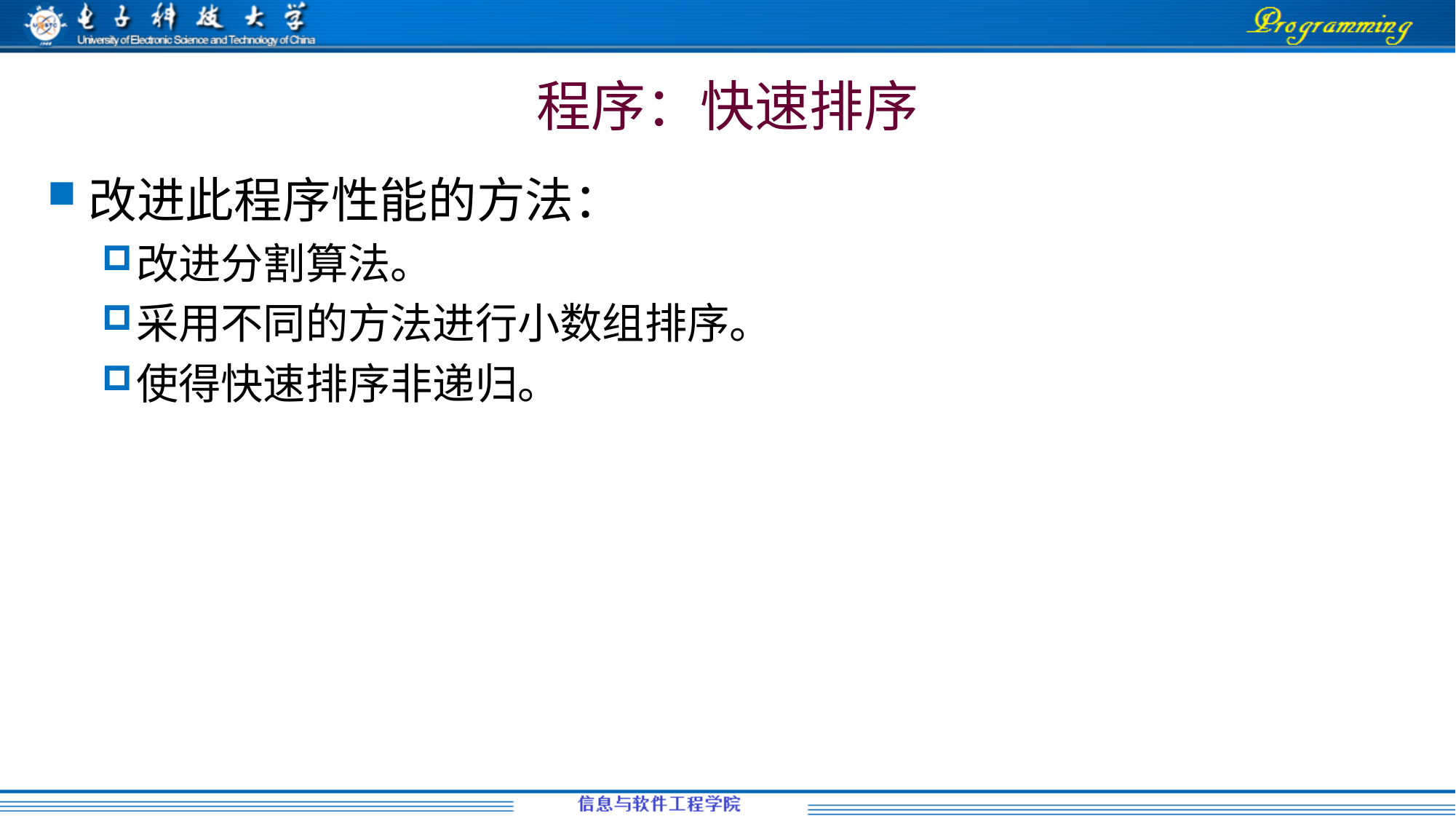

# 程序：快速排序
改进此程序性能的方法：
改进分割算法。
采用不同的方法进行小数组排序。
使得快速排序非递归。